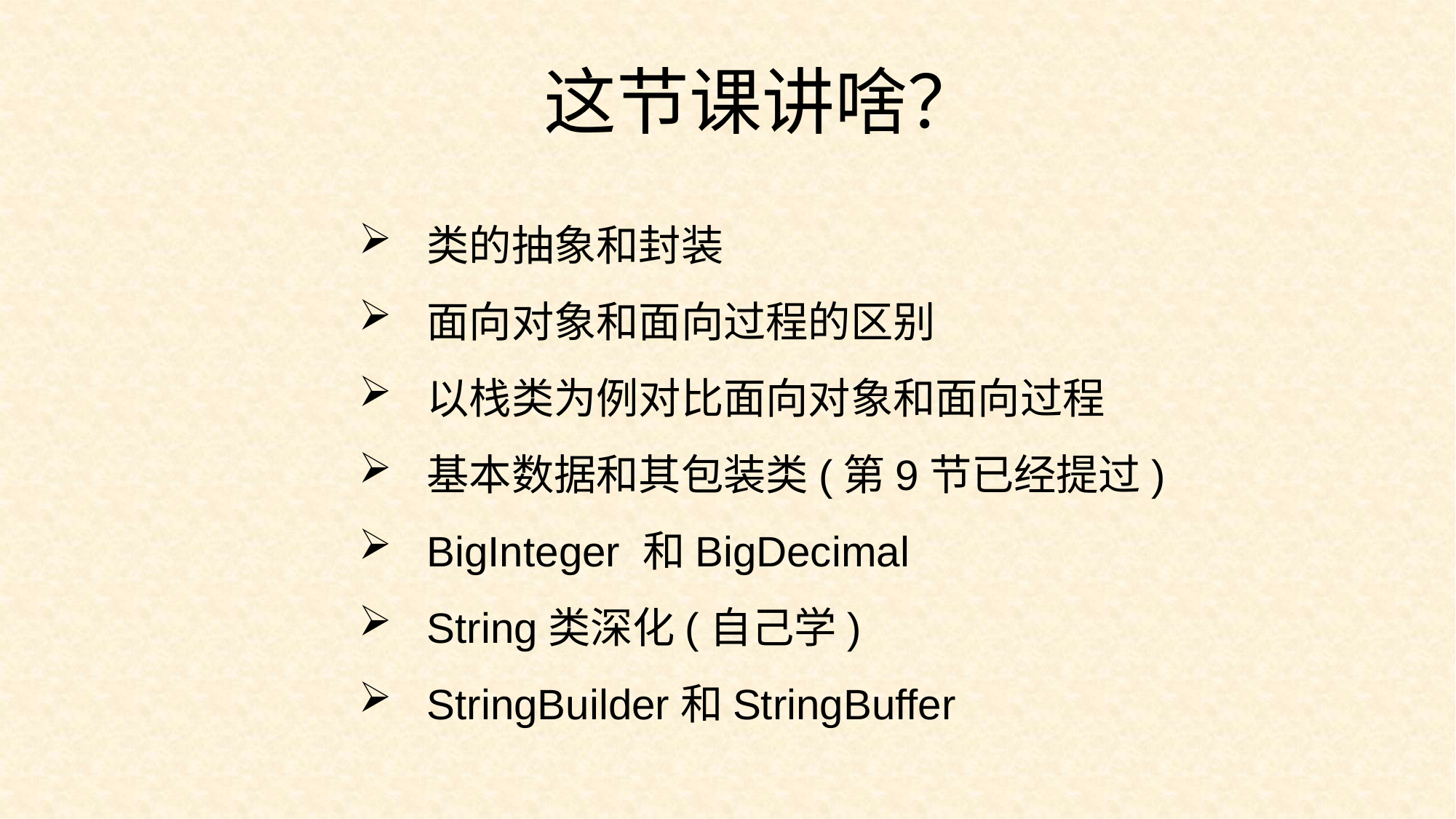

这节课讲啥？

类的抽象和封装
面向对象和面向过程的区别
以栈类为例对比面向对象和面向过程
基本数据和其包装类(第9节已经提过)
BigInteger 和BigDecimal
String类深化(自己学)
StringBuilder和StringBuffer